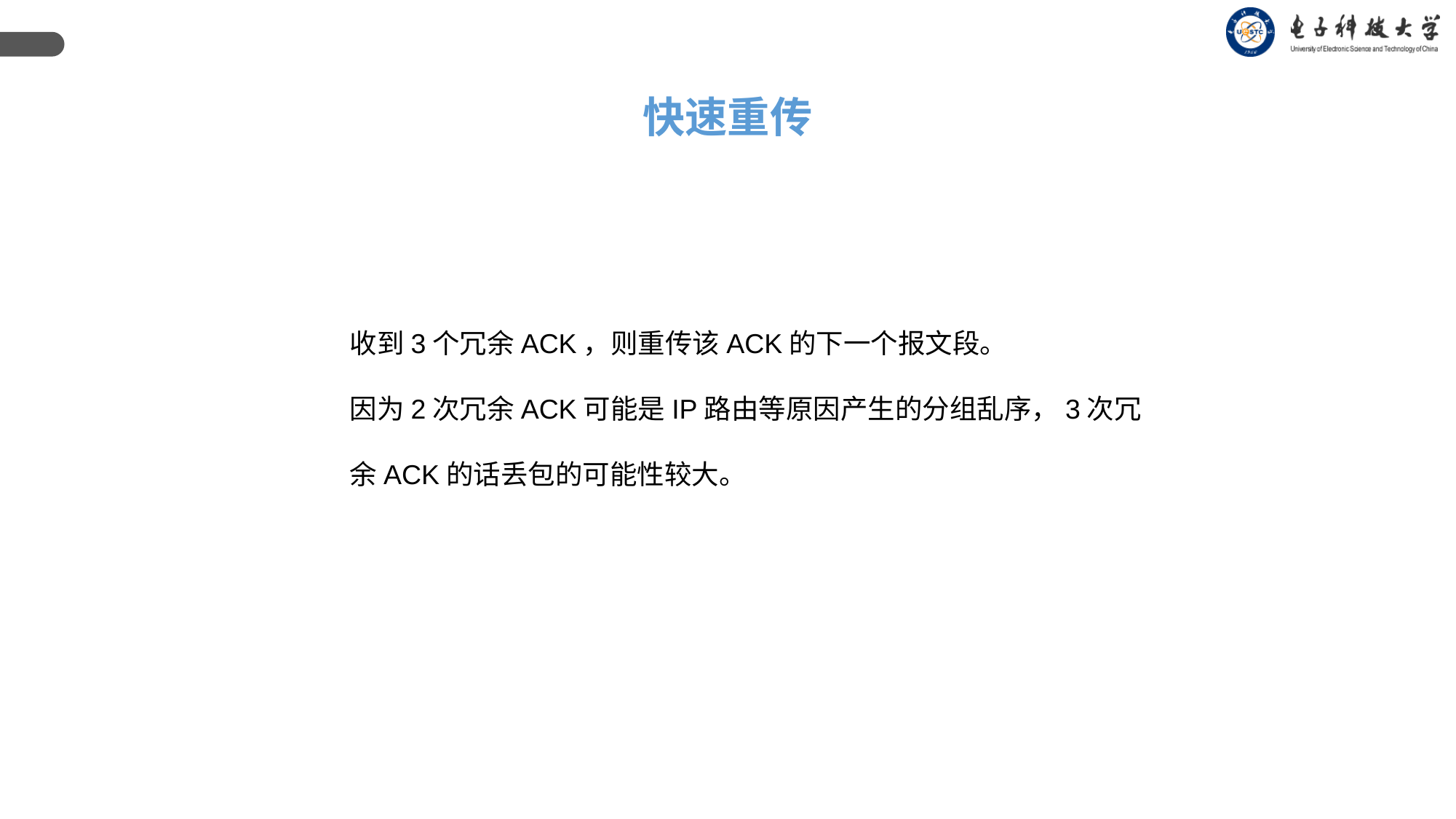

快速重传
收到3个冗余ACK，则重传该ACK的下一个报文段。
因为2次冗余ACK可能是IP路由等原因产生的分组乱序，3次冗余ACK的话丢包的可能性较大。